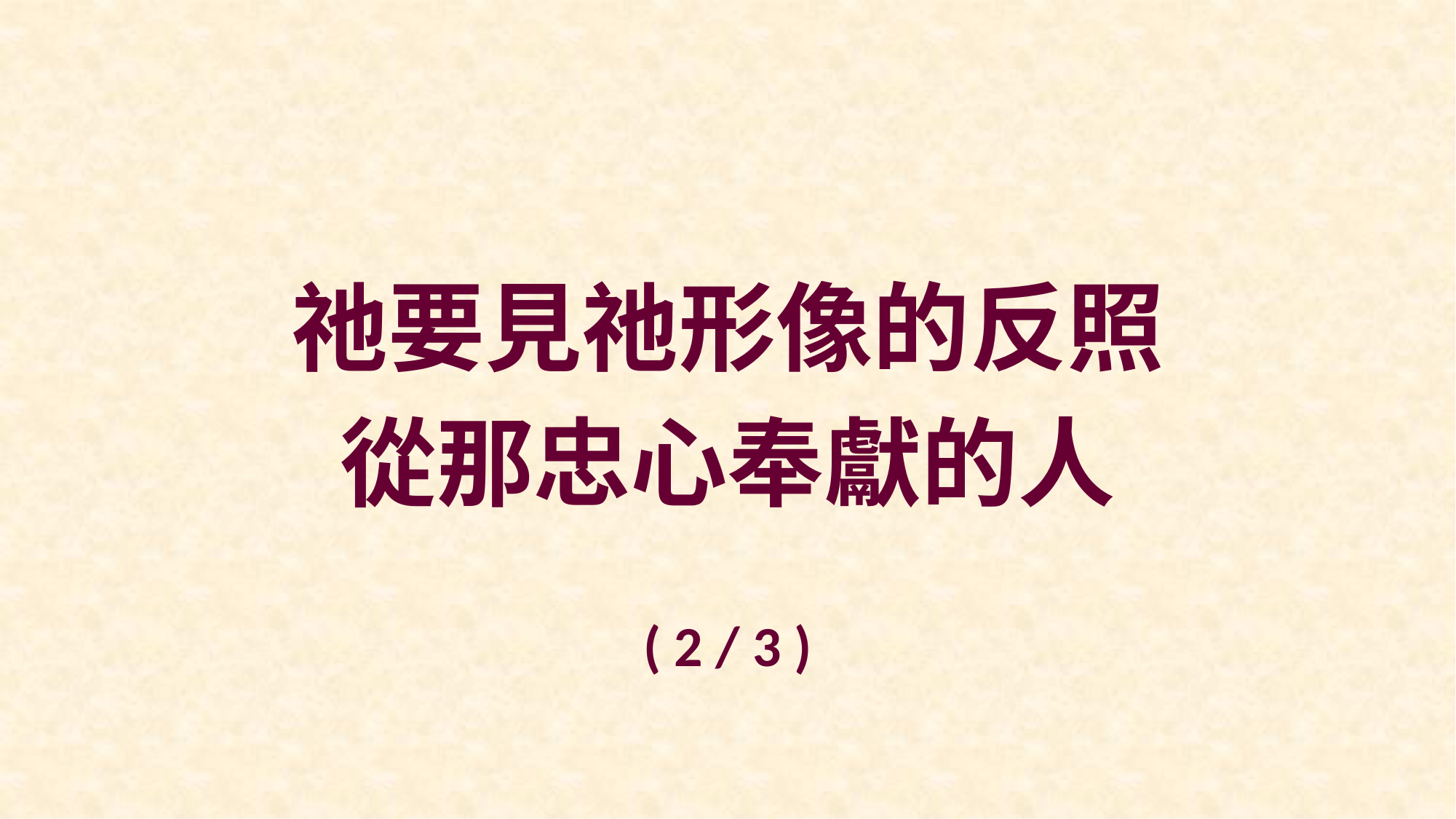

祂要見祂形像的反照
從那忠心奉獻的人
( 2 / 3 )